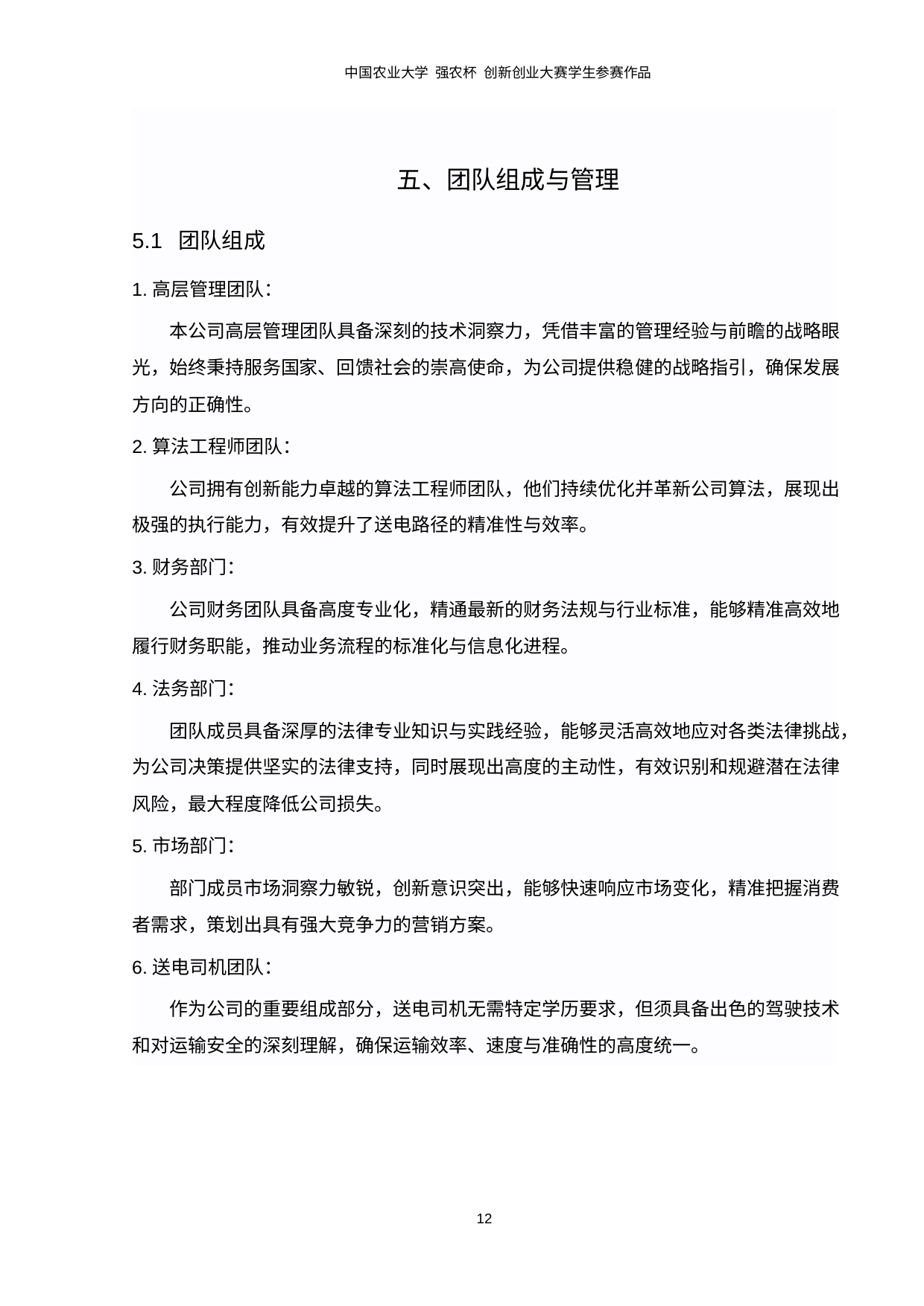

中国农业大学 强农杯 创新创业大赛学生参赛作品

五、团队组成与管理
5.1 团队组成
1.高层管理团队：
本公司高层管理团队具备深刻的技术洞察力，凭借丰富的管理经验与前瞻的战略眼
光，始终秉持服务国家、回馈社会的崇高使命，为公司提供稳健的战略指引，确保发展
方向的正确性。
2.算法工程师团队：
公司拥有创新能力卓越的算法工程师团队，他们持续优化并革新公司算法，展现出
极强的执行能力，有效提升了送电路径的精准性与效率。
3.财务部门：
公司财务团队具备高度专业化，精通最新的财务法规与行业标准，能够精准高效地
履行财务职能，推动业务流程的标准化与信息化进程。
4.法务部门：
团队成员具备深厚的法律专业知识与实践经验，能够灵活高效地应对各类法律挑战，
为公司决策提供坚实的法律支持，同时展现出高度的主动性，有效识别和规避潜在法律
风险，最大程度降低公司损失。
5.市场部门：
部门成员市场洞察力敏锐，创新意识突出，能够快速响应市场变化，精准把握消费
者需求，策划出具有强大竞争力的营销方案。
6.送电司机团队：
作为公司的重要组成部分，送电司机无需特定学历要求，但须具备出色的驾驶技术
和对运输安全的深刻理解，确保运输效率、速度与准确性的高度统一。
12